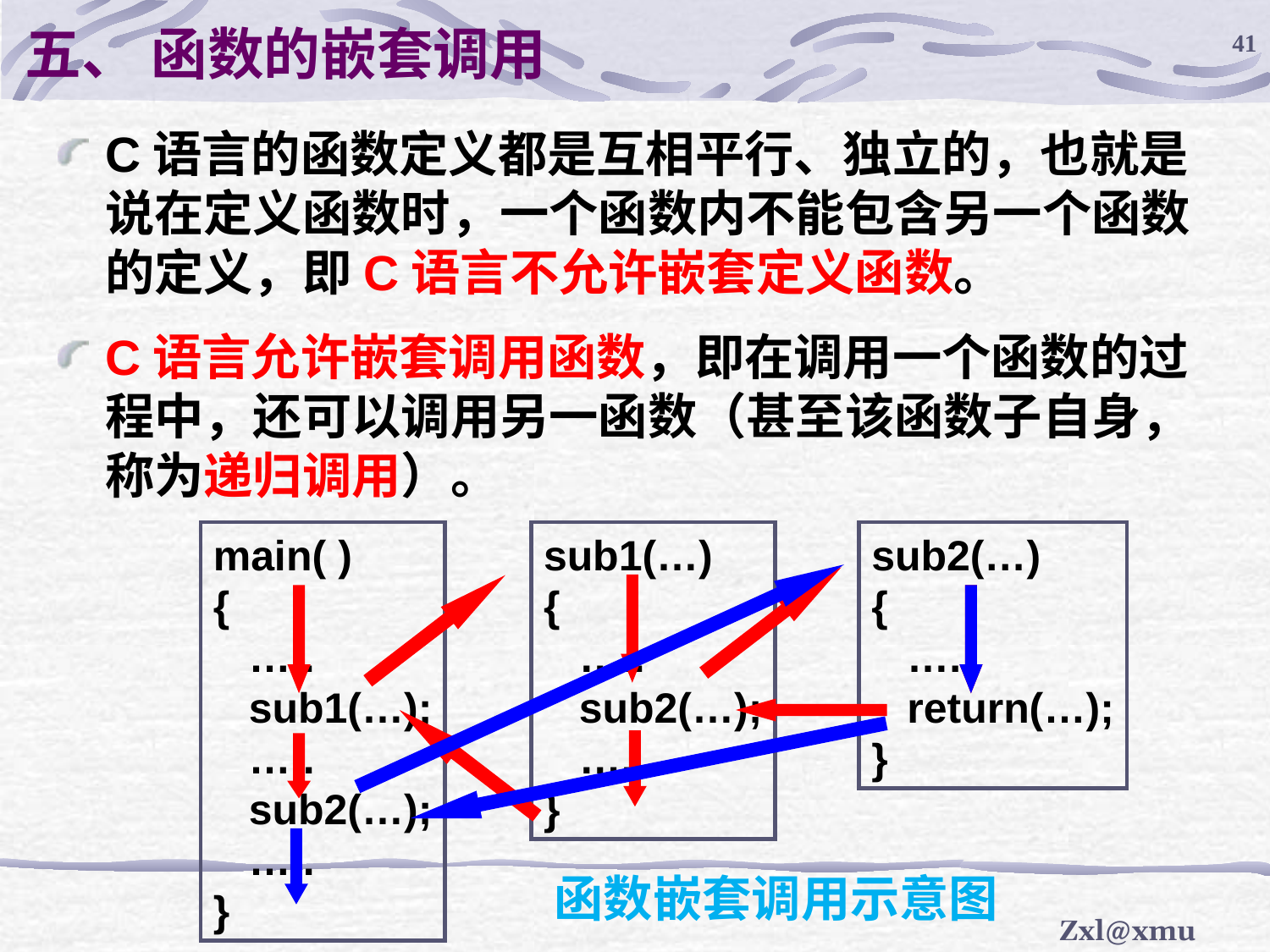

41
# 五、 函数的嵌套调用
C语言的函数定义都是互相平行、独立的，也就是说在定义函数时，一个函数内不能包含另一个函数的定义，即C语言不允许嵌套定义函数。
C语言允许嵌套调用函数，即在调用一个函数的过程中，还可以调用另一函数（甚至该函数子自身，称为递归调用）。
main( )
{
   …..
   sub1(…);
   …..
   sub2(…);
   …..
}
sub1(…)
{
   …..
   sub2(…);
   …..
}
sub2(…)
{
   …..
   return(…);
}

函数嵌套调用示意图